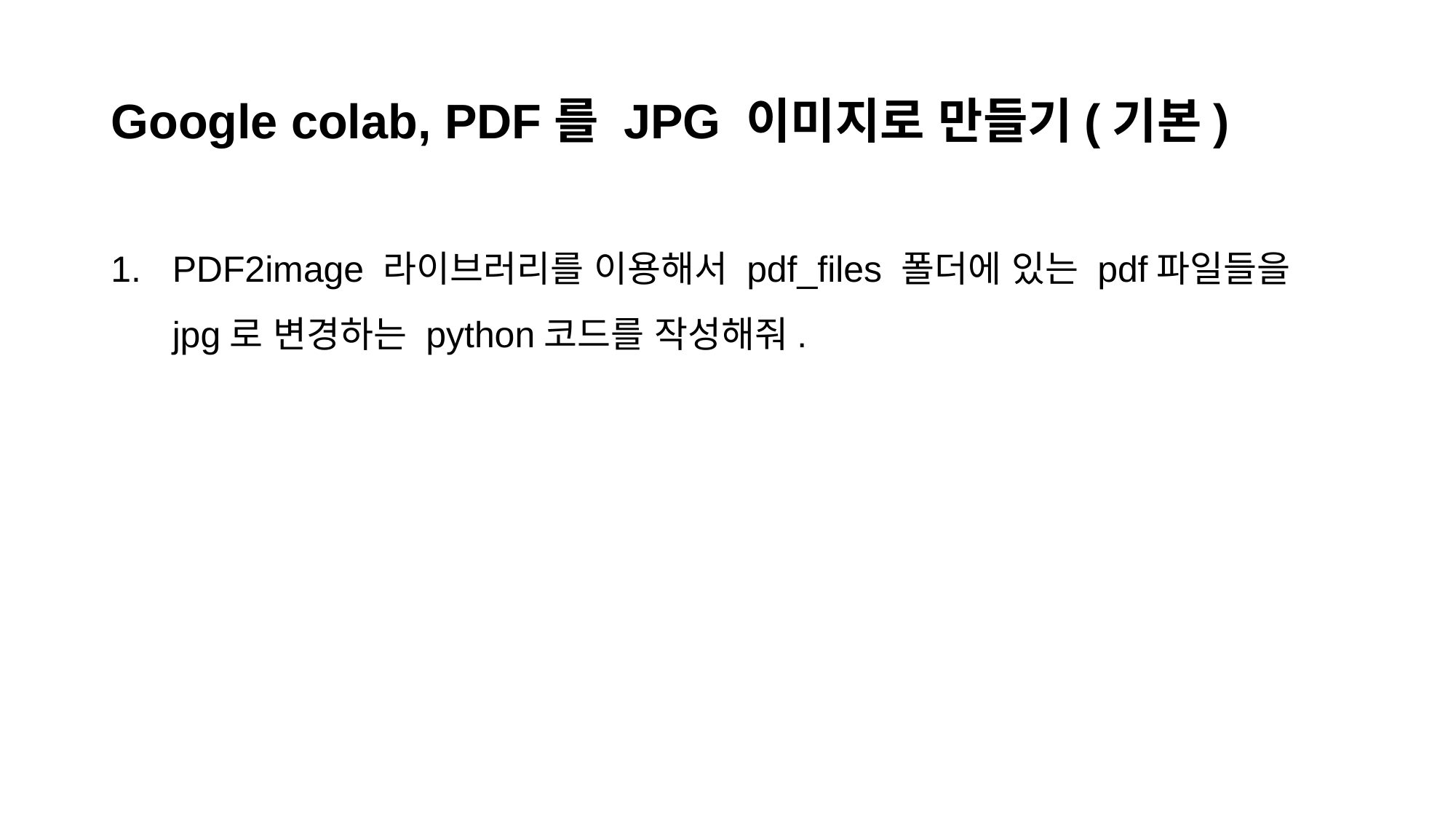

# Google colab, PDF를 JPG 이미지로 만들기(기본)
PDF2image 라이브러리를 이용해서 pdf_files 폴더에 있는 pdf파일들을 jpg로 변경하는 python코드를 작성해줘.